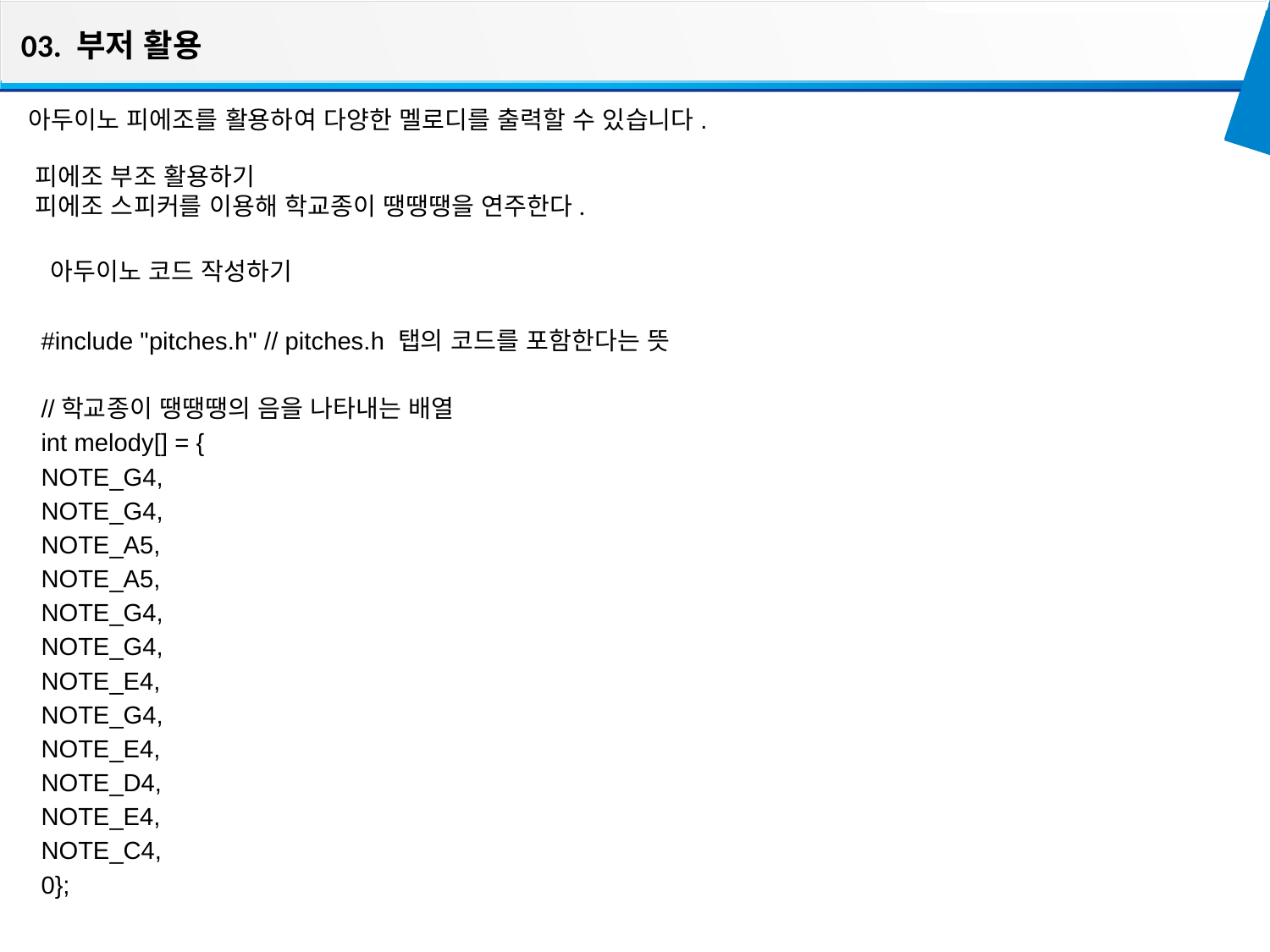

03. 부저 활용

아두이노 피에조를 활용하여 다양한 멜로디를 출력할 수 있습니다.
피에조 부조 활용하기
피에조 스피커를 이용해 학교종이 땡땡땡을 연주한다.
아두이노 코드 작성하기
#include "pitches.h" // pitches.h 탭의 코드를 포함한다는 뜻

//학교종이 땡땡땡의 음을 나타내는 배열
int melody[] = {
NOTE_G4,
NOTE_G4,
NOTE_A5,
NOTE_A5,
NOTE_G4,
NOTE_G4,
NOTE_E4,
NOTE_G4,
NOTE_E4,
NOTE_D4,
NOTE_E4,
NOTE_C4,
0};